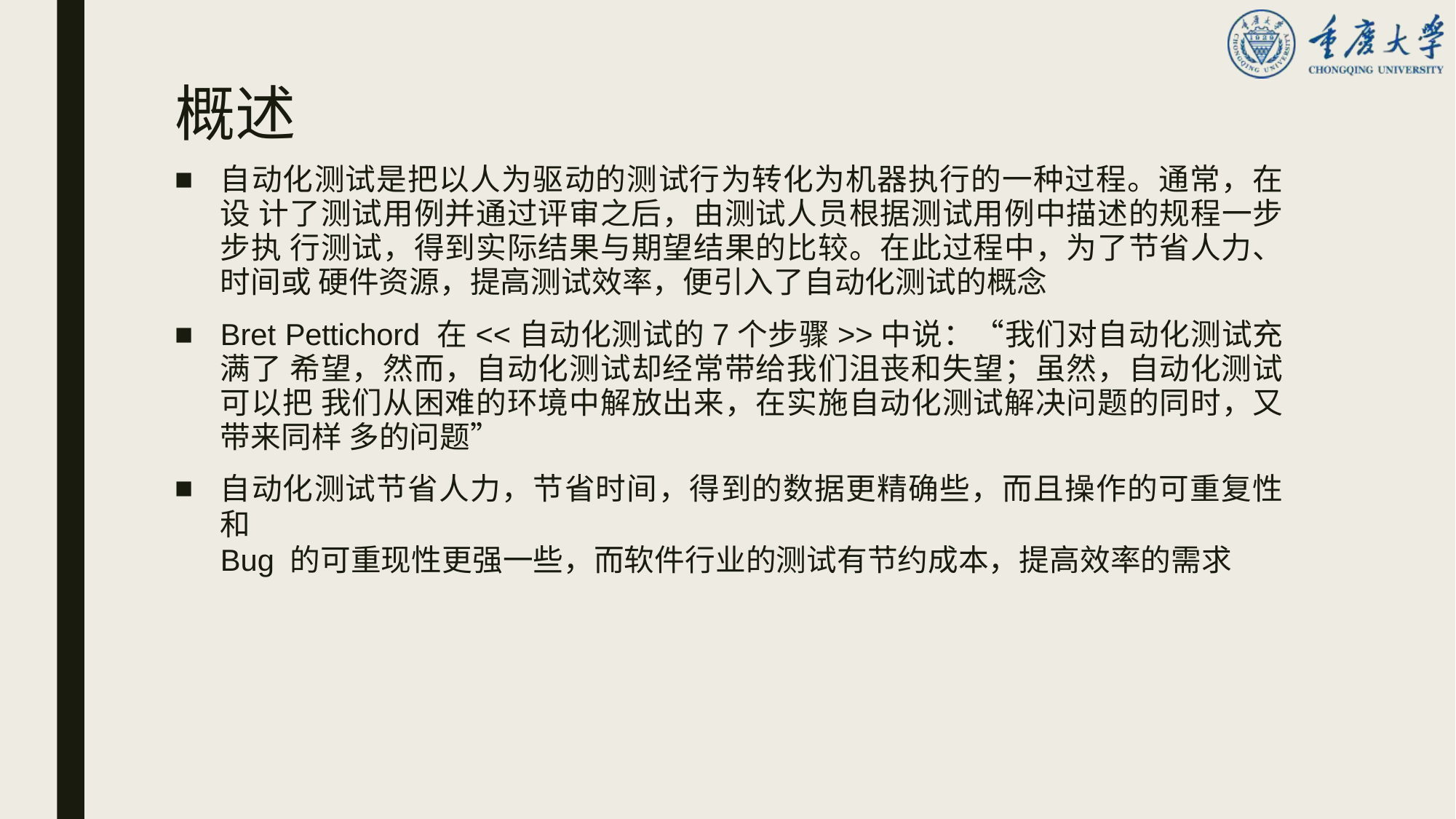

# 概述
自动化测试是把以人为驱动的测试行为转化为机器执行的一种过程。通常，在设 计了测试用例并通过评审之后，由测试人员根据测试用例中描述的规程一步步执 行测试，得到实际结果与期望结果的比较。在此过程中，为了节省人力、时间或 硬件资源，提高测试效率，便引入了自动化测试的概念
Bret Pettichord 在<<自动化测试的7个步骤>>中说：“我们对自动化测试充满了 希望，然而，自动化测试却经常带给我们沮丧和失望；虽然，自动化测试可以把 我们从困难的环境中解放出来，在实施自动化测试解决问题的同时，又带来同样 多的问题”
自动化测试节省人力，节省时间，得到的数据更精确些，而且操作的可重复性和
Bug 的可重现性更强一些，而软件行业的测试有节约成本，提高效率的需求